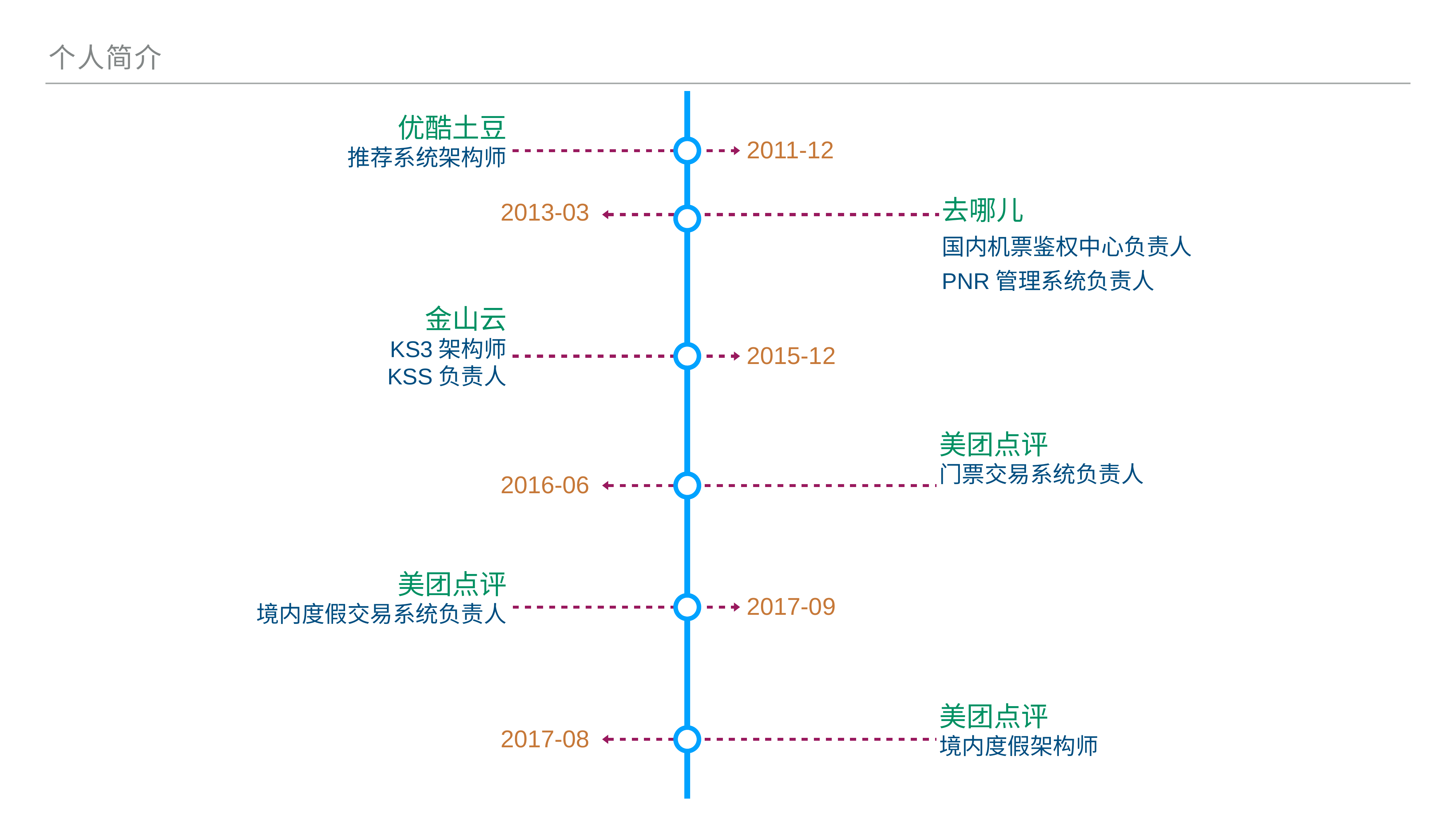

个人简介

优酷土豆
推荐系统架构师
2011-12

去哪儿
国内机票鉴权中心负责人
PNR管理系统负责人
2013-03

金山云
KS3架构师
KSS负责人
2015-12

美团点评
门票交易系统负责人
2016-06

美团点评
境内度假交易系统负责人
2017-09

美团点评
境内度假架构师
2017-08